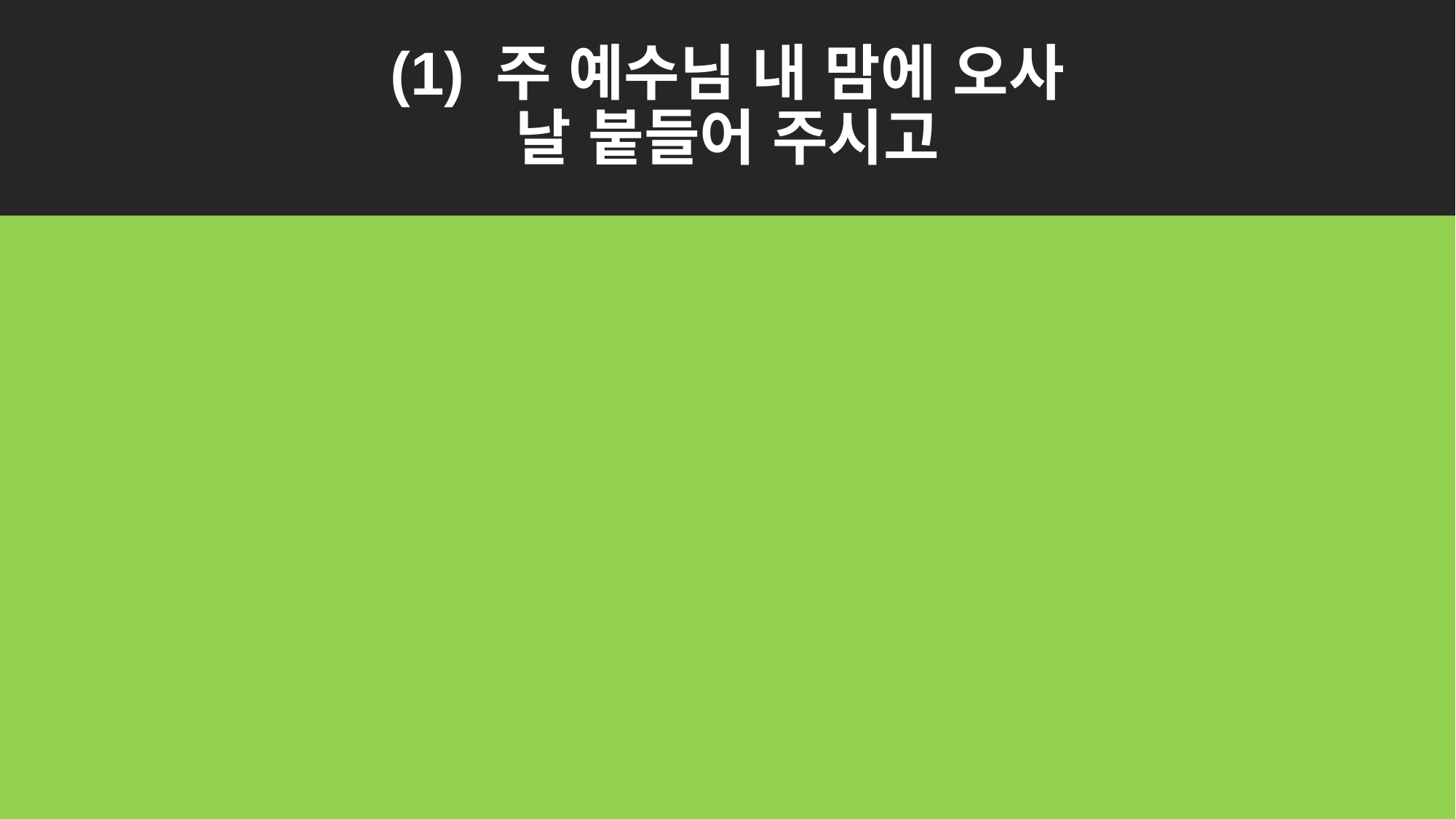

# (1) 주 예수님 내 맘에 오사 날 붙들어 주시고